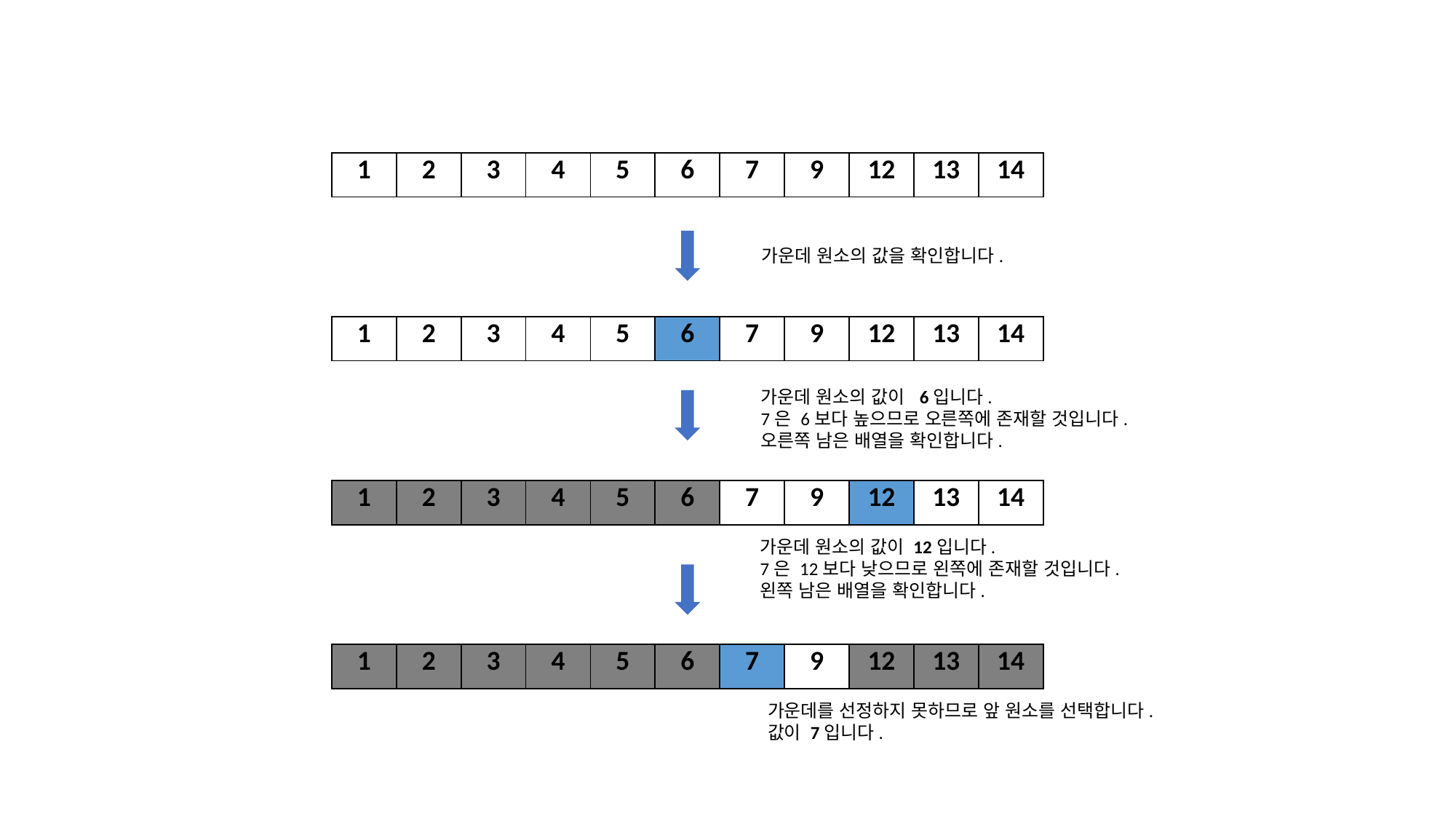

| 1 | 2 | 3 | 4 | 5 | 6 | 7 | 9 | 12 | 13 | 14 |
| --- | --- | --- | --- | --- | --- | --- | --- | --- | --- | --- |
가운데 원소의 값을 확인합니다.

| 1 | 2 | 3 | 4 | 5 | 6 | 7 | 9 | 12 | 13 | 14 |
| --- | --- | --- | --- | --- | --- | --- | --- | --- | --- | --- |
가운데 원소의 값이  6입니다.
7은 6보다 높으므로 오른쪽에 존재할 것입니다.
오른쪽 남은 배열을 확인합니다.

| 1 | 2 | 3 | 4 | 5 | 6 | 7 | 9 | 12 | 13 | 14 |
| --- | --- | --- | --- | --- | --- | --- | --- | --- | --- | --- |
가운데 원소의 값이 12입니다.
7은 12보다 낮으므로 왼쪽에 존재할 것입니다.
왼쪽 남은 배열을 확인합니다.

| 1 | 2 | 3 | 4 | 5 | 6 | 7 | 9 | 12 | 13 | 14 |
| --- | --- | --- | --- | --- | --- | --- | --- | --- | --- | --- |
가운데를 선정하지 못하므로 앞 원소를 선택합니다.
값이 7입니다.